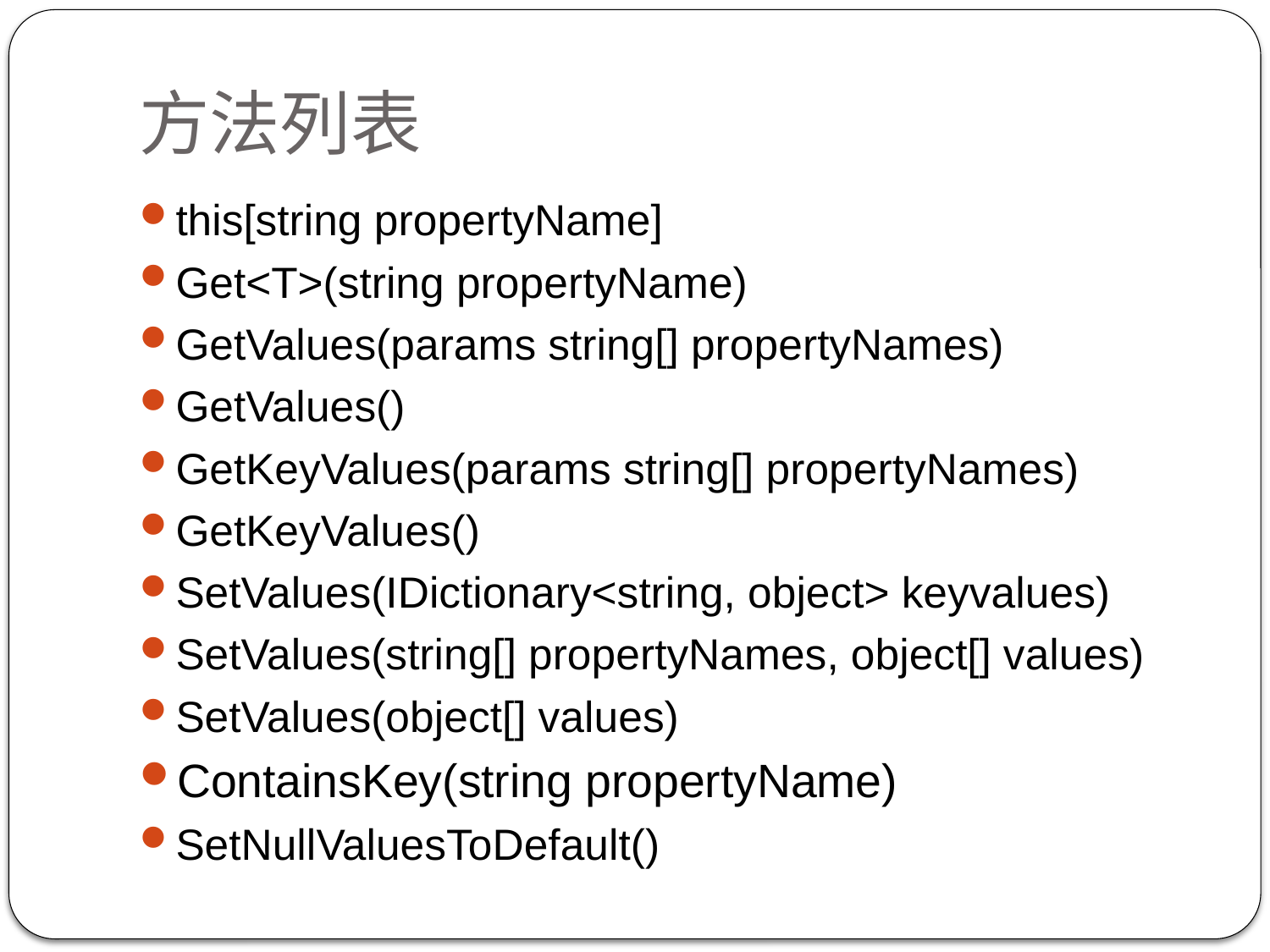

# 方法列表
this[string propertyName]
Get<T>(string propertyName)
GetValues(params string[] propertyNames)
GetValues()
GetKeyValues(params string[] propertyNames)
GetKeyValues()
SetValues(IDictionary<string, object> keyvalues)
SetValues(string[] propertyNames, object[] values)
SetValues(object[] values)
ContainsKey(string propertyName)
SetNullValuesToDefault()